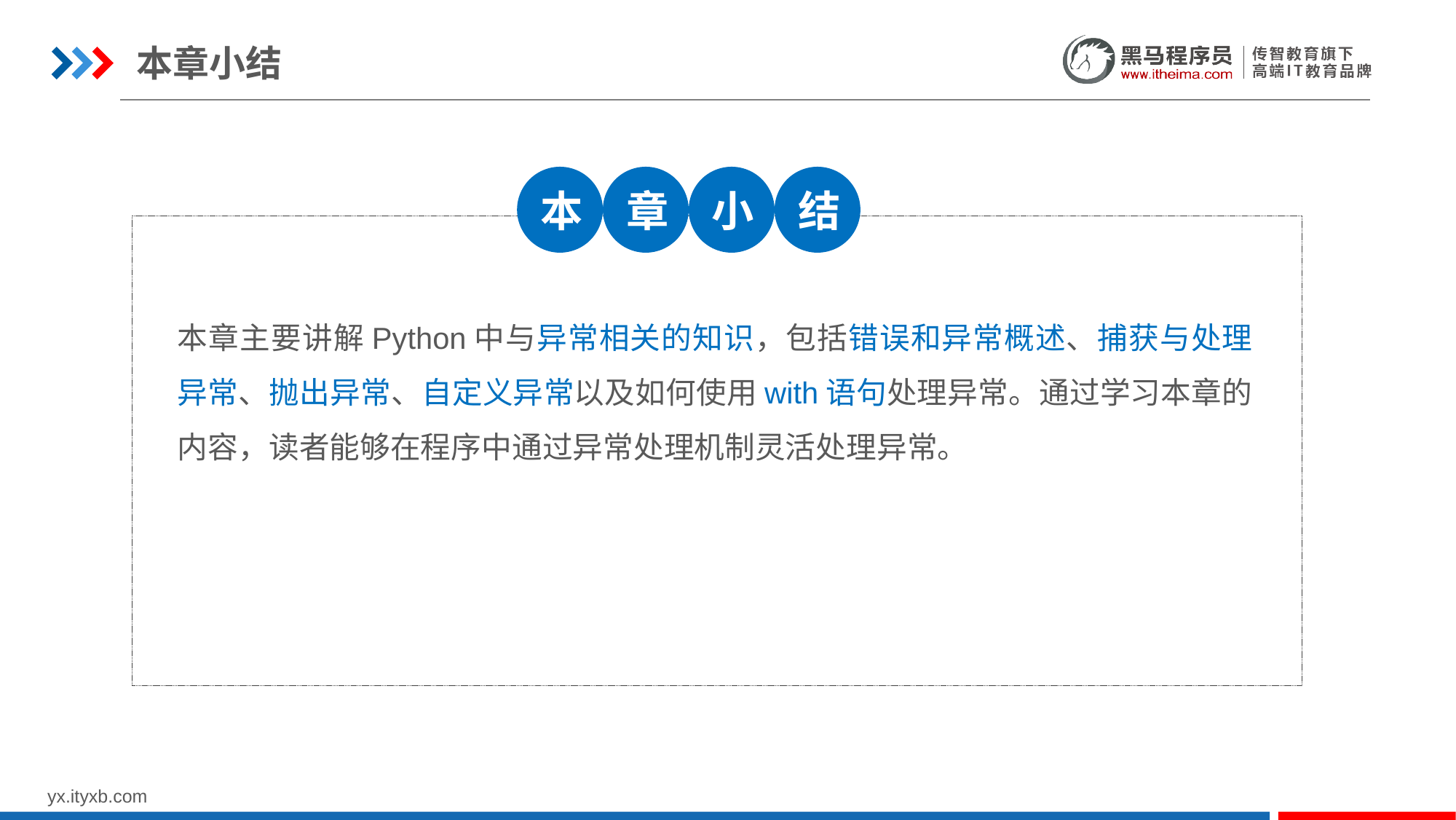

本章小结
本
章
小
结

本章主要讲解Python中与异常相关的知识，包括错误和异常概述、捕获与处理异常、抛出异常、自定义异常以及如何使用with语句处理异常。通过学习本章的内容，读者能够在程序中通过异常处理机制灵活处理异常。